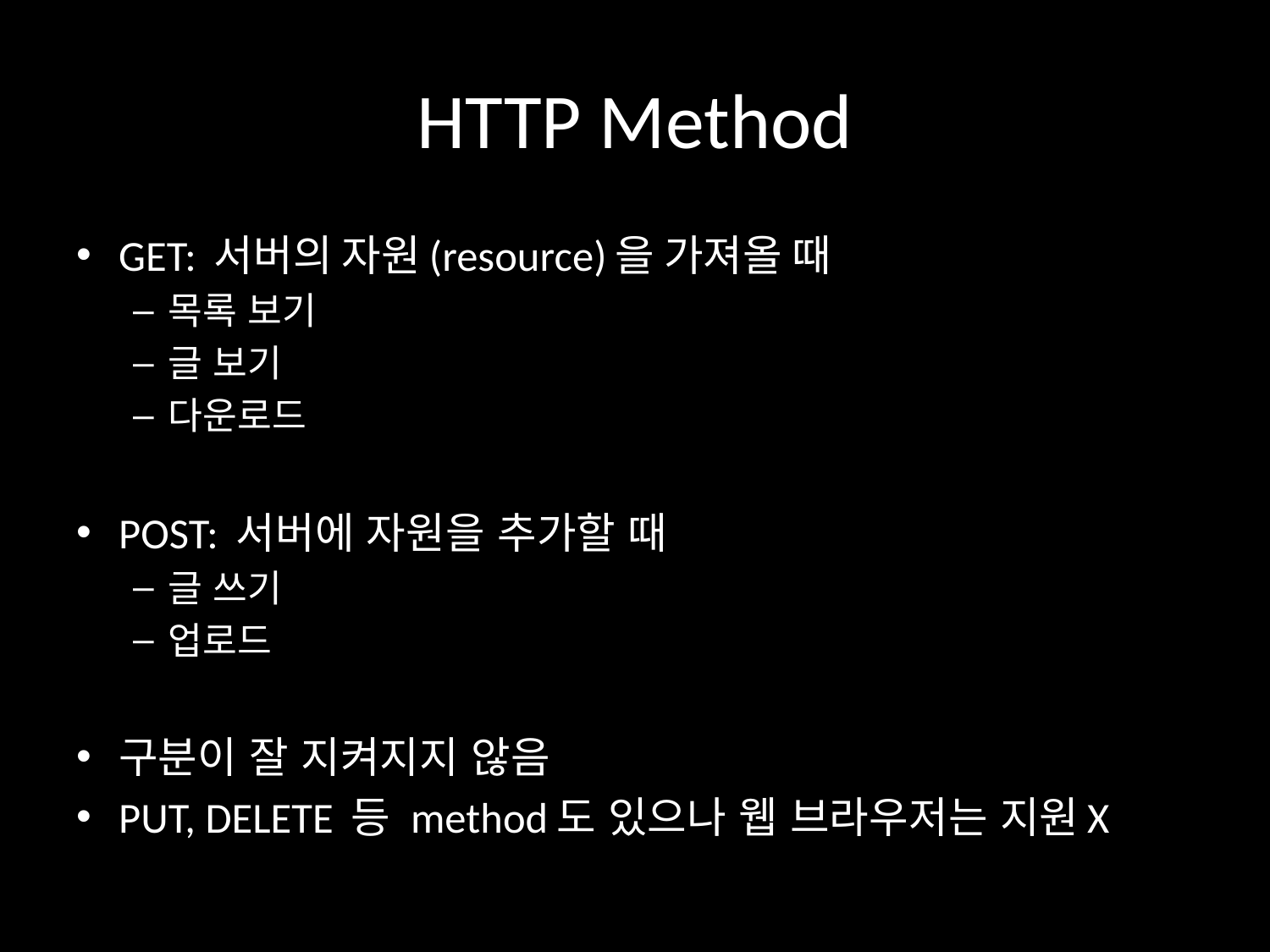

# HTTP Method
GET: 서버의 자원(resource)을 가져올 때
목록 보기
글 보기
다운로드

POST: 서버에 자원을 추가할 때
글 쓰기
업로드

구분이 잘 지켜지지 않음
PUT, DELETE 등 method도 있으나 웹 브라우저는 지원X